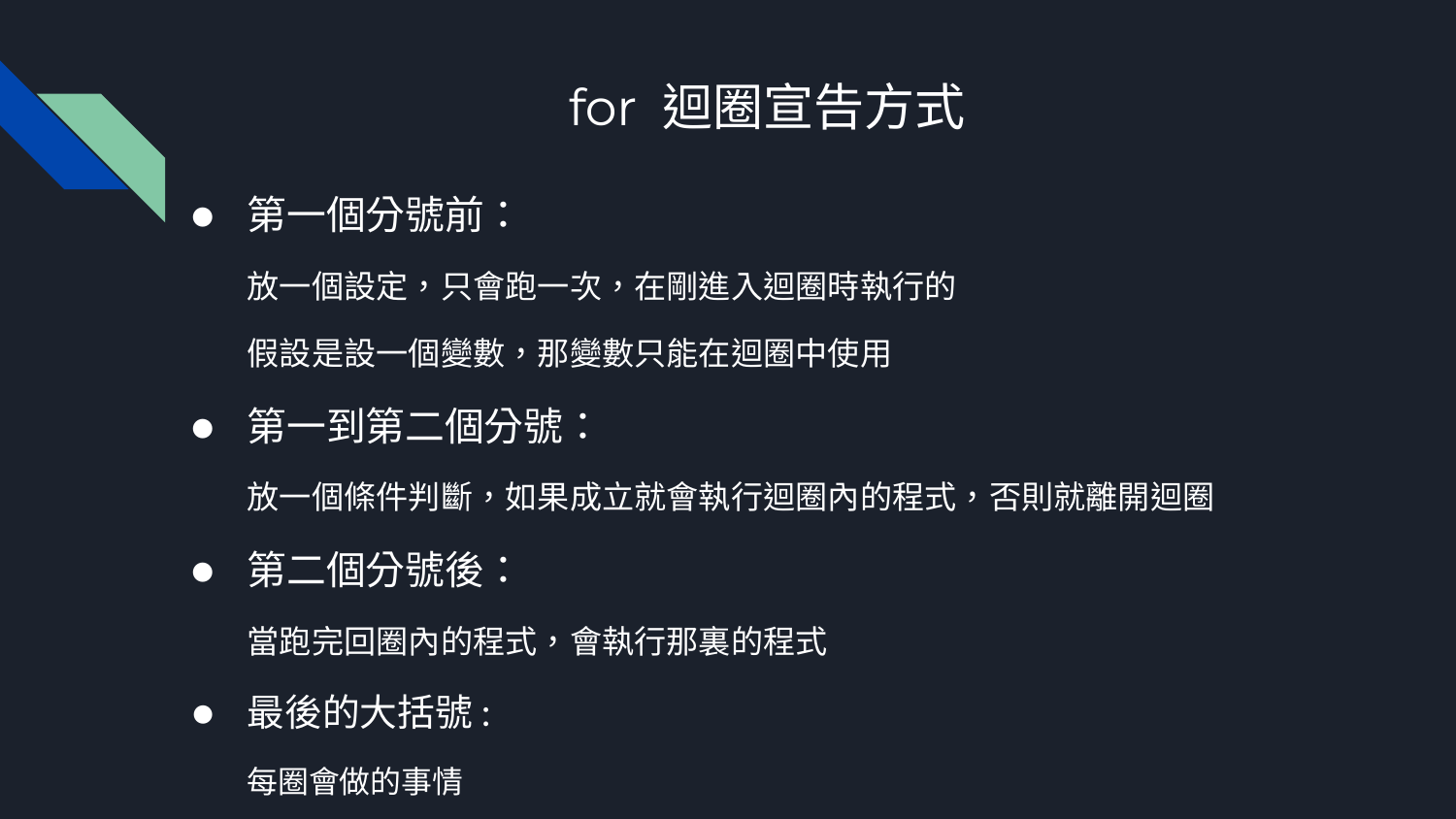

# for 迴圈宣告方式
第一個分號前：
放一個設定，只會跑一次，在剛進入迴圈時執行的
假設是設一個變數，那變數只能在迴圈中使用
第一到第二個分號：
放一個條件判斷，如果成立就會執行迴圈內的程式，否則就離開迴圈
第二個分號後：
當跑完回圈內的程式，會執行那裏的程式
最後的大括號:
每圈會做的事情